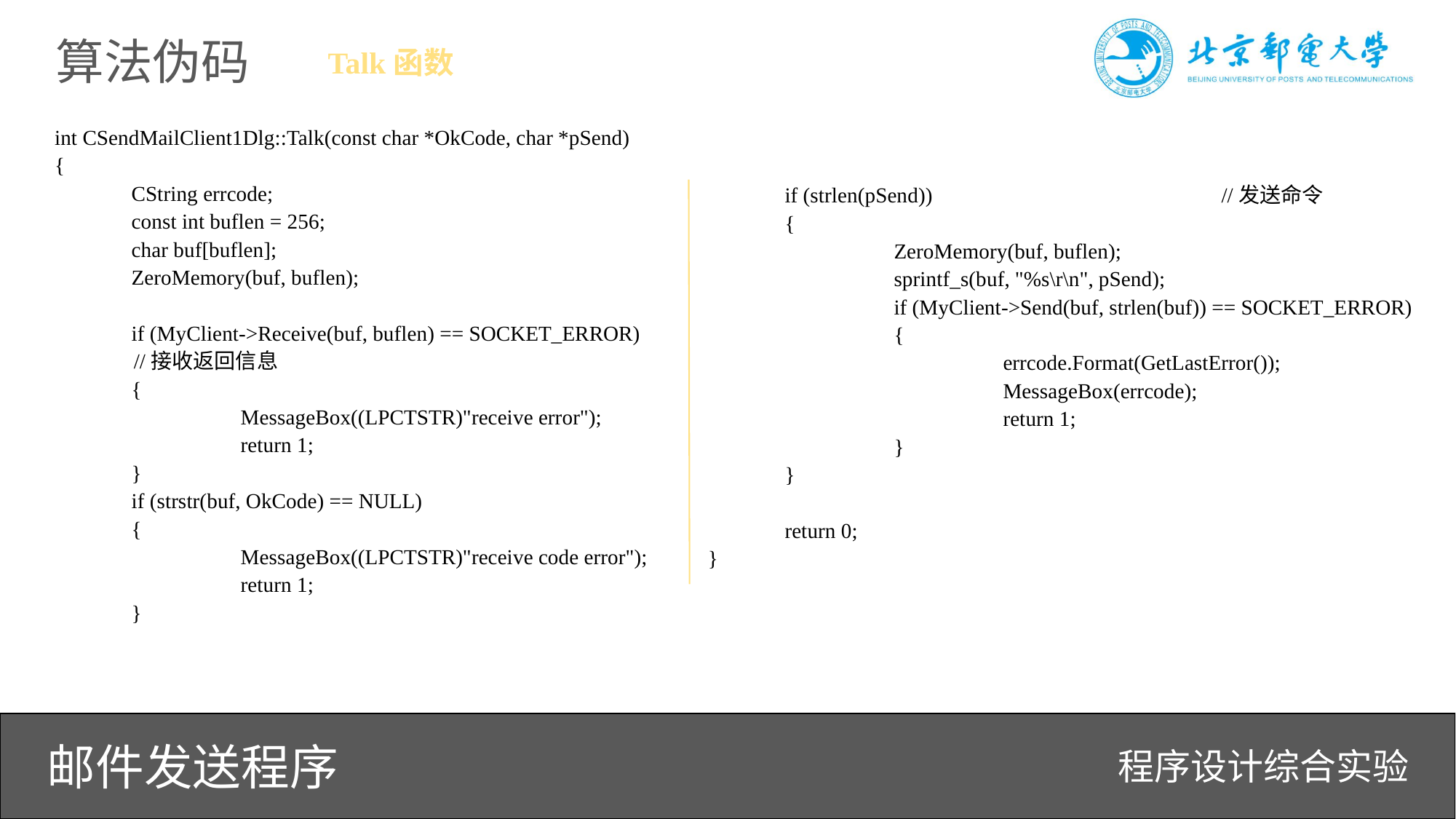

Talk函数
int CSendMailClient1Dlg::Talk(const char *OkCode, char *pSend)
{
	CString errcode;
	const int buflen = 256;
	char buf[buflen];
	ZeroMemory(buf, buflen);

	if (MyClient->Receive(buf, buflen) == SOCKET_ERROR)
               //接收返回信息
	{
		MessageBox((LPCTSTR)"receive error");
		return 1;
	}
	if (strstr(buf, OkCode) == NULL)
	{
		MessageBox((LPCTSTR)"receive code error");
		return 1;
	}
	if (strlen(pSend)) 			//发送命令
	{
		ZeroMemory(buf, buflen);
		sprintf_s(buf, "%s\r\n", pSend);
		if (MyClient->Send(buf, strlen(buf)) == SOCKET_ERROR)
		{
			errcode.Format(GetLastError());
			MessageBox(errcode);
			return 1;
		}
	}

	return 0;
}